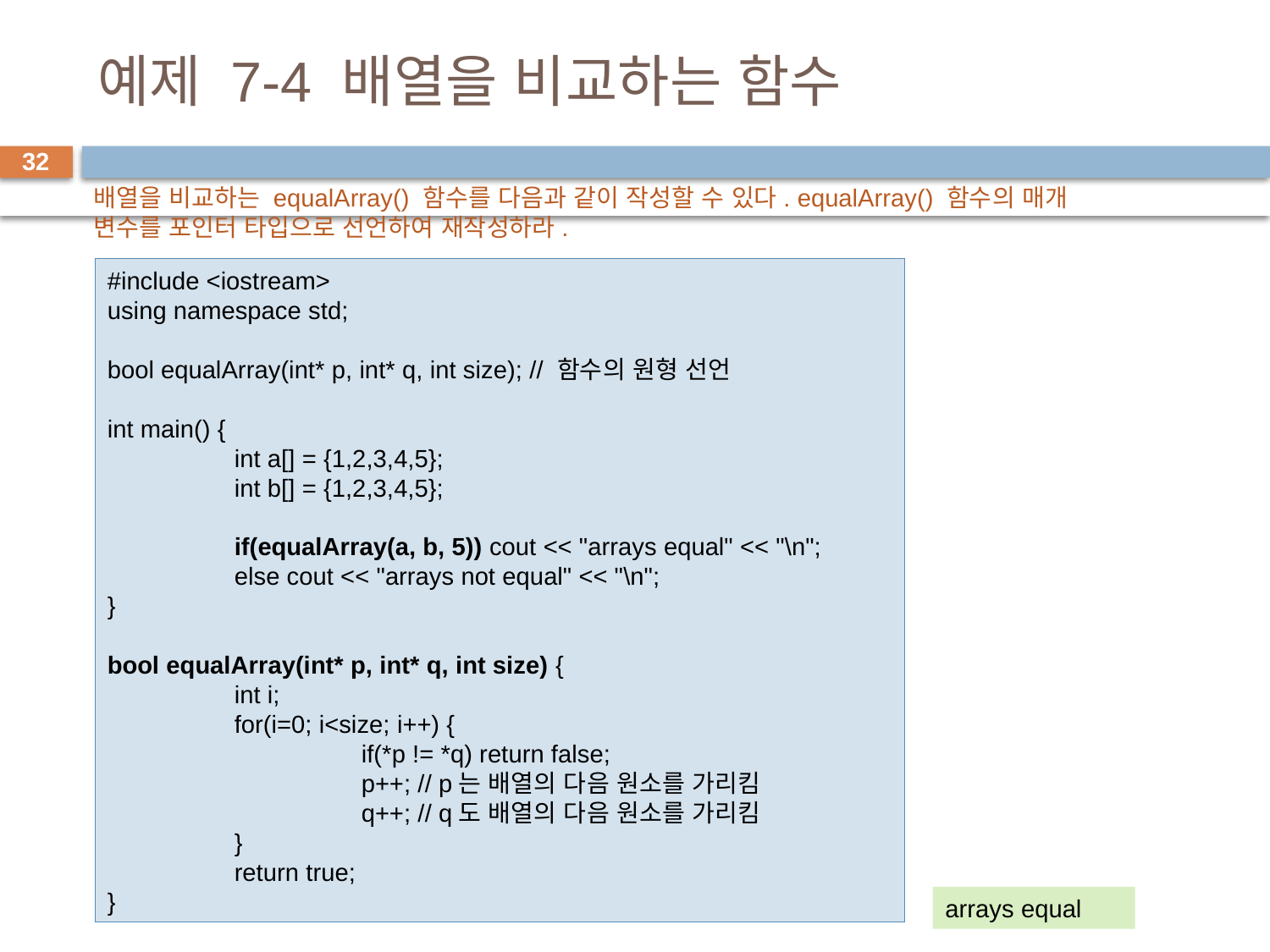

# 예제 7-4 배열을 비교하는 함수
32
배열을 비교하는 equalArray() 함수를 다음과 같이 작성할 수 있다. equalArray() 함수의 매개 변수를 포인터 타입으로 선언하여 재작성하라.
#include <iostream>
using namespace std;

bool equalArray(int* p, int* q, int size); // 함수의 원형 선언

int main() {
	int a[] = {1,2,3,4,5};
	int b[] = {1,2,3,4,5};

	if(equalArray(a, b, 5)) cout << "arrays equal" << "\n";
	else cout << "arrays not equal" << "\n";
}

bool equalArray(int* p, int* q, int size) {
	int i;
	for(i=0; i<size; i++) {
		if(*p != *q) return false;
		p++; // p는 배열의 다음 원소를 가리킴
		q++; // q도 배열의 다음 원소를 가리킴
	}
	return true;
}
arrays equal